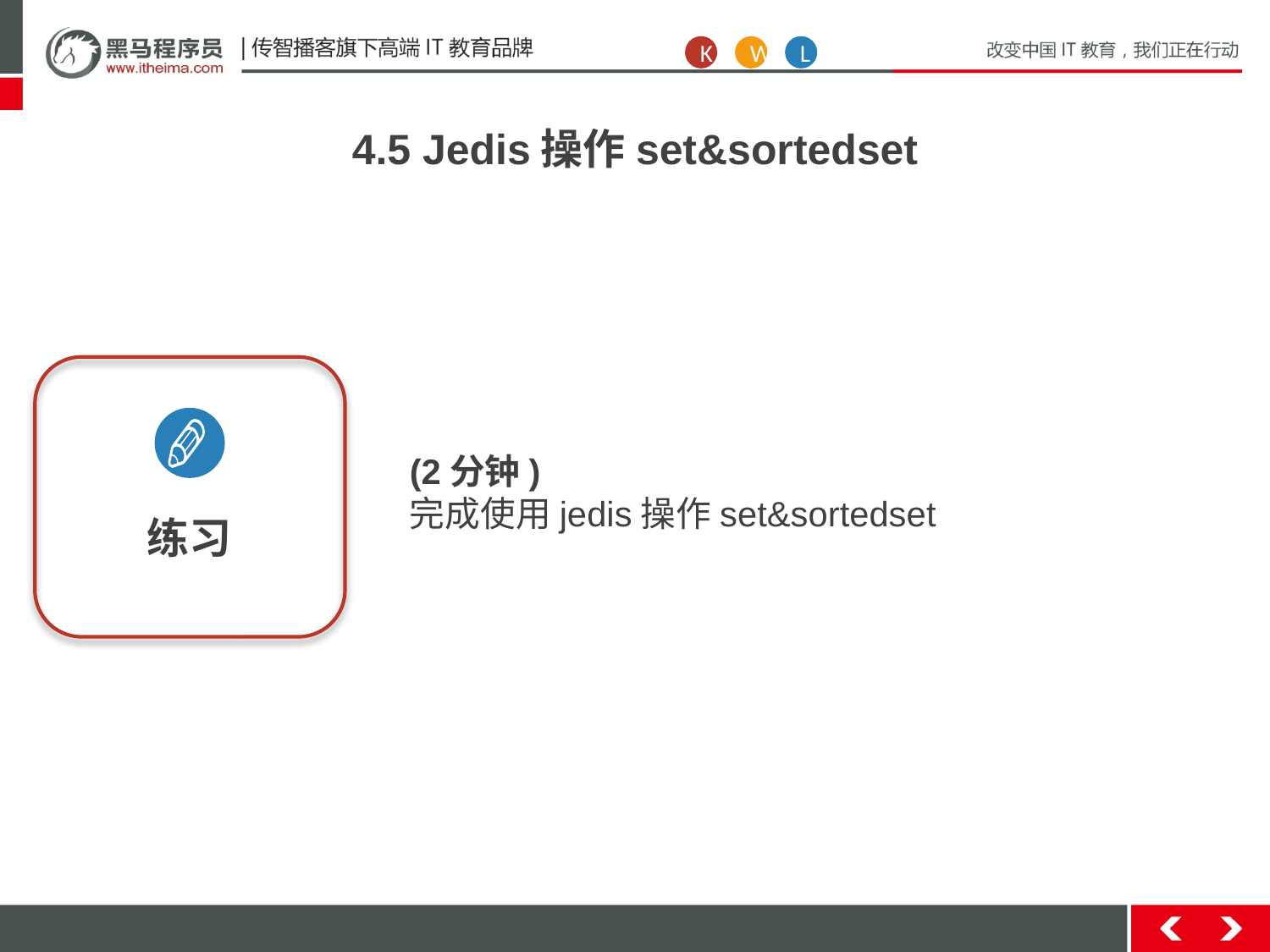

K
W
L
4.5 Jedis操作set&sortedset

练习
(2分钟)
完成使用jedis操作set&sortedset